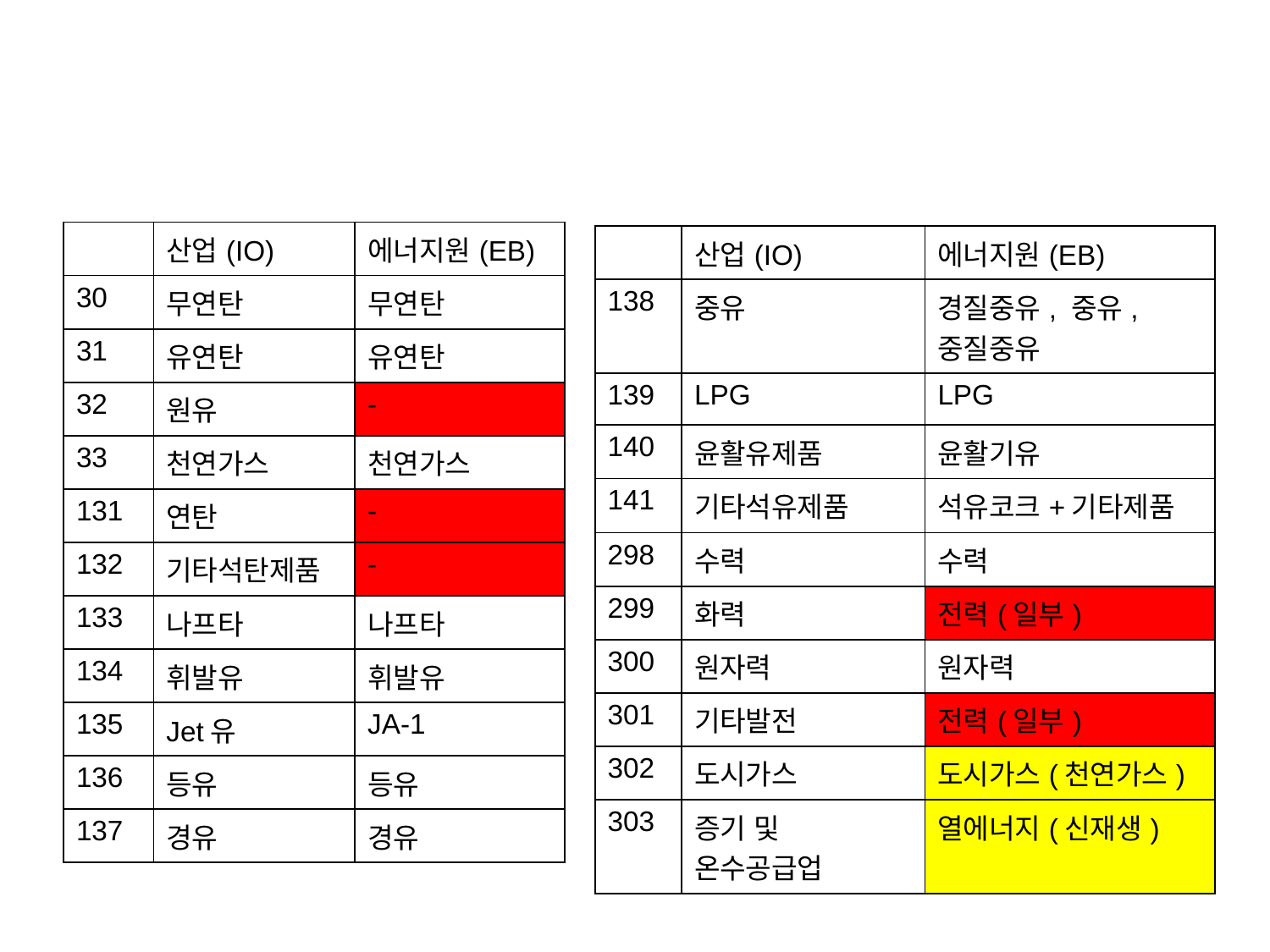

|  | 산업(IO) | 에너지원(EB) |
| --- | --- | --- |
| 30 | 무연탄 | 무연탄 |
| 31 | 유연탄 | 유연탄 |
| 32 | 원유 | - |
| 33 | 천연가스 | 천연가스 |
| 131 | 연탄 | - |
| 132 | 기타석탄제품 | - |
| 133 | 나프타 | 나프타 |
| 134 | 휘발유 | 휘발유 |
| 135 | Jet유 | JA-1 |
| 136 | 등유 | 등유 |
| 137 | 경유 | 경유 |
|  | 산업(IO) | 에너지원(EB) |
| --- | --- | --- |
| 138 | 중유 | 경질중유, 중유, 중질중유 |
| 139 | LPG | LPG |
| 140 | 윤활유제품 | 윤활기유 |
| 141 | 기타석유제품 | 석유코크+기타제품 |
| 298 | 수력 | 수력 |
| 299 | 화력 | 전력(일부) |
| 300 | 원자력 | 원자력 |
| 301 | 기타발전 | 전력(일부) |
| 302 | 도시가스 | 도시가스(천연가스) |
| 303 | 증기 및 온수공급업 | 열에너지(신재생) |